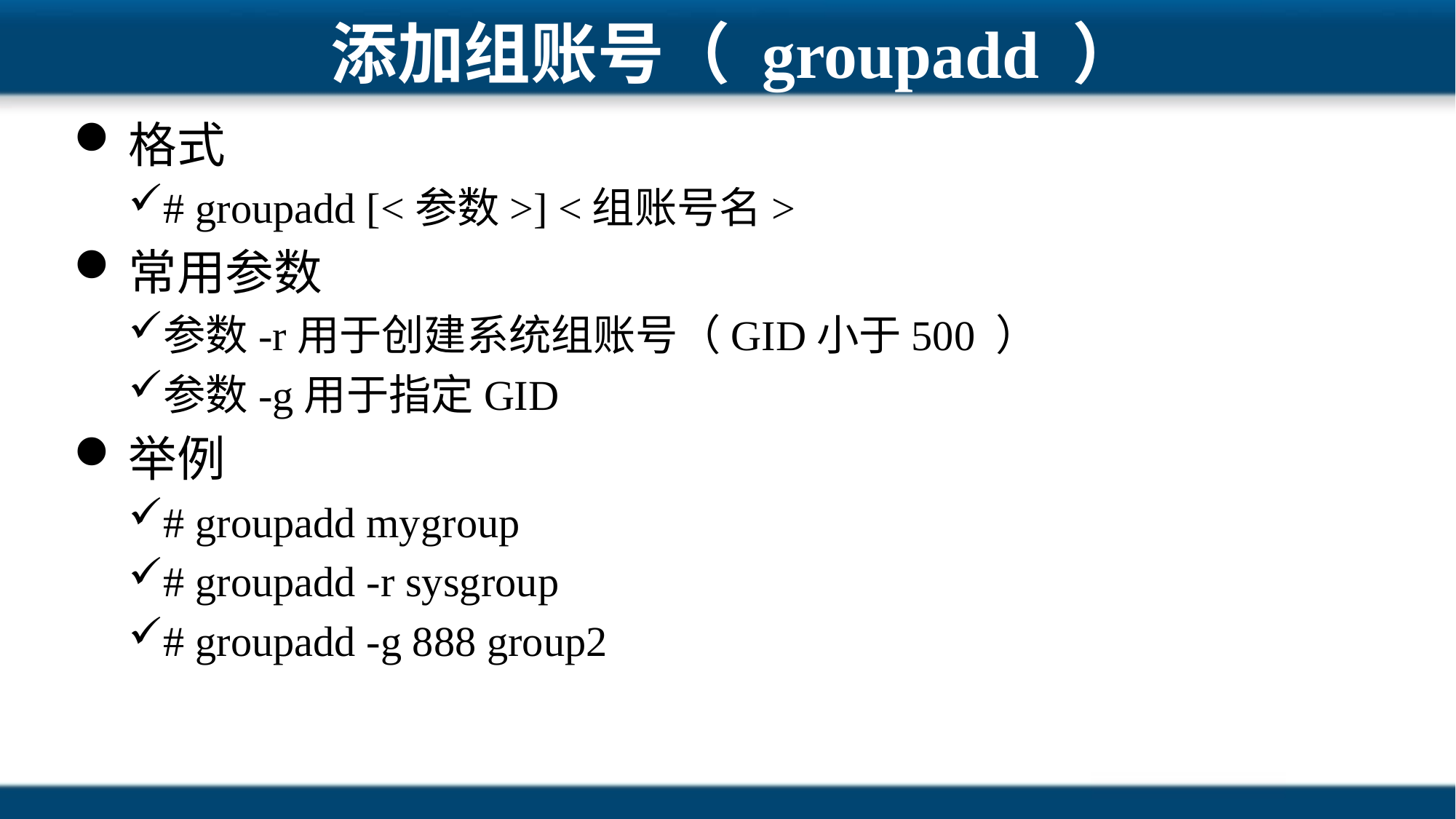

# 添加组账号（ groupadd ）
格式
# groupadd [<参数>] <组账号名>
常用参数
参数-r用于创建系统组账号（GID小于500 ）
参数-g用于指定GID
举例
# groupadd mygroup
# groupadd -r sysgroup
# groupadd -g 888 group2